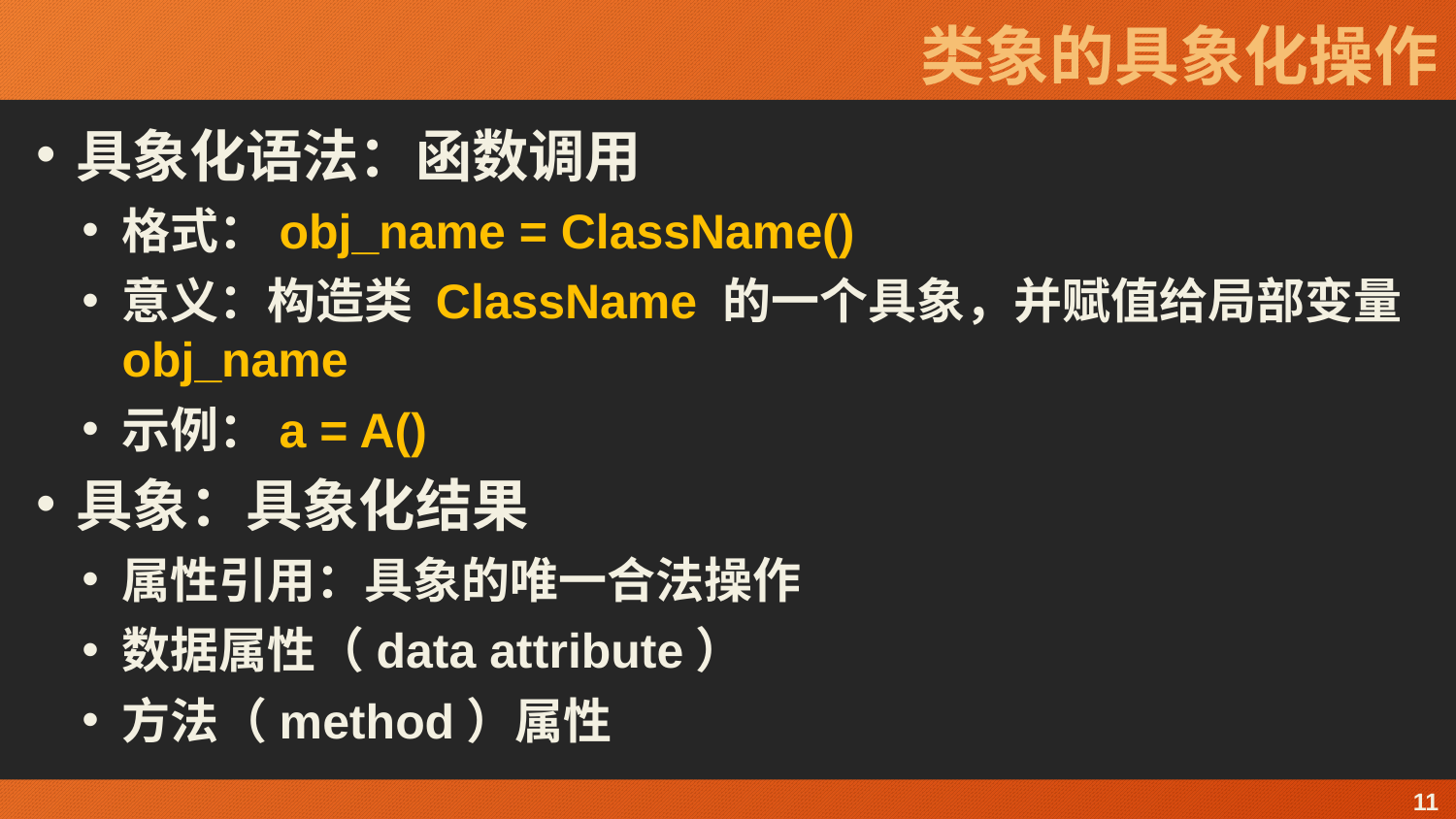

# 类象的具象化操作
具象化语法：函数调用
格式：obj_name = ClassName()
意义：构造类 ClassName 的一个具象，并赋值给局部变量 obj_name
示例：a = A()
具象：具象化结果
属性引用：具象的唯一合法操作
数据属性（data attribute）
方法（method）属性
11